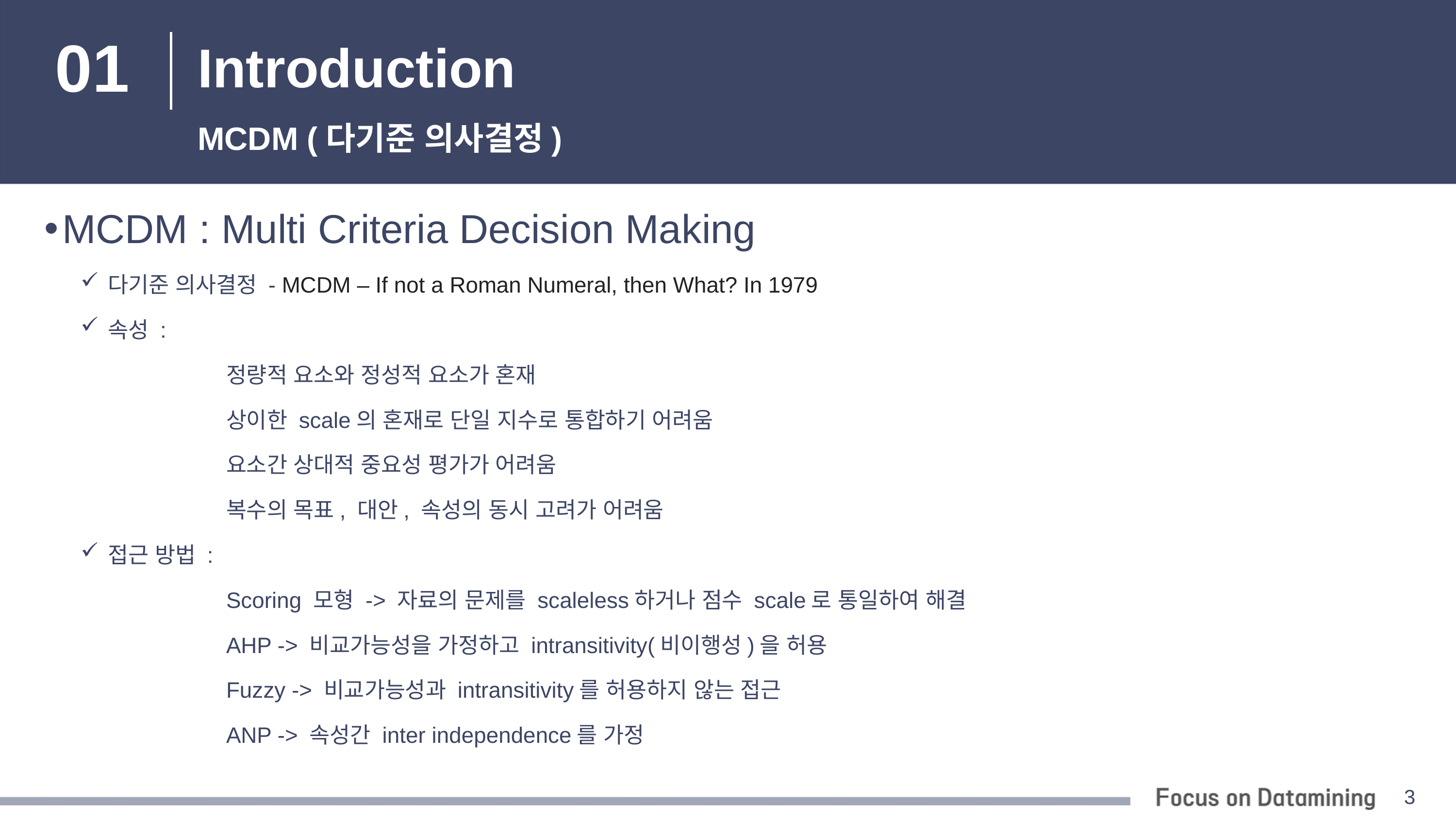

01
# Introduction
MCDM (다기준 의사결정)
MCDM : Multi Criteria Decision Making
다기준 의사결정 - MCDM – If not a Roman Numeral, then What? In 1979
속성 :
		정량적 요소와 정성적 요소가 혼재
		상이한 scale의 혼재로 단일 지수로 통합하기 어려움
		요소간 상대적 중요성 평가가 어려움
		복수의 목표, 대안, 속성의 동시 고려가 어려움
접근 방법 :
		Scoring 모형 -> 자료의 문제를 scaleless하거나 점수 scale로 통일하여 해결
		AHP -> 비교가능성을 가정하고 intransitivity(비이행성)을 허용
		Fuzzy -> 비교가능성과 intransitivity를 허용하지 않는 접근
		ANP -> 속성간 inter independence를 가정